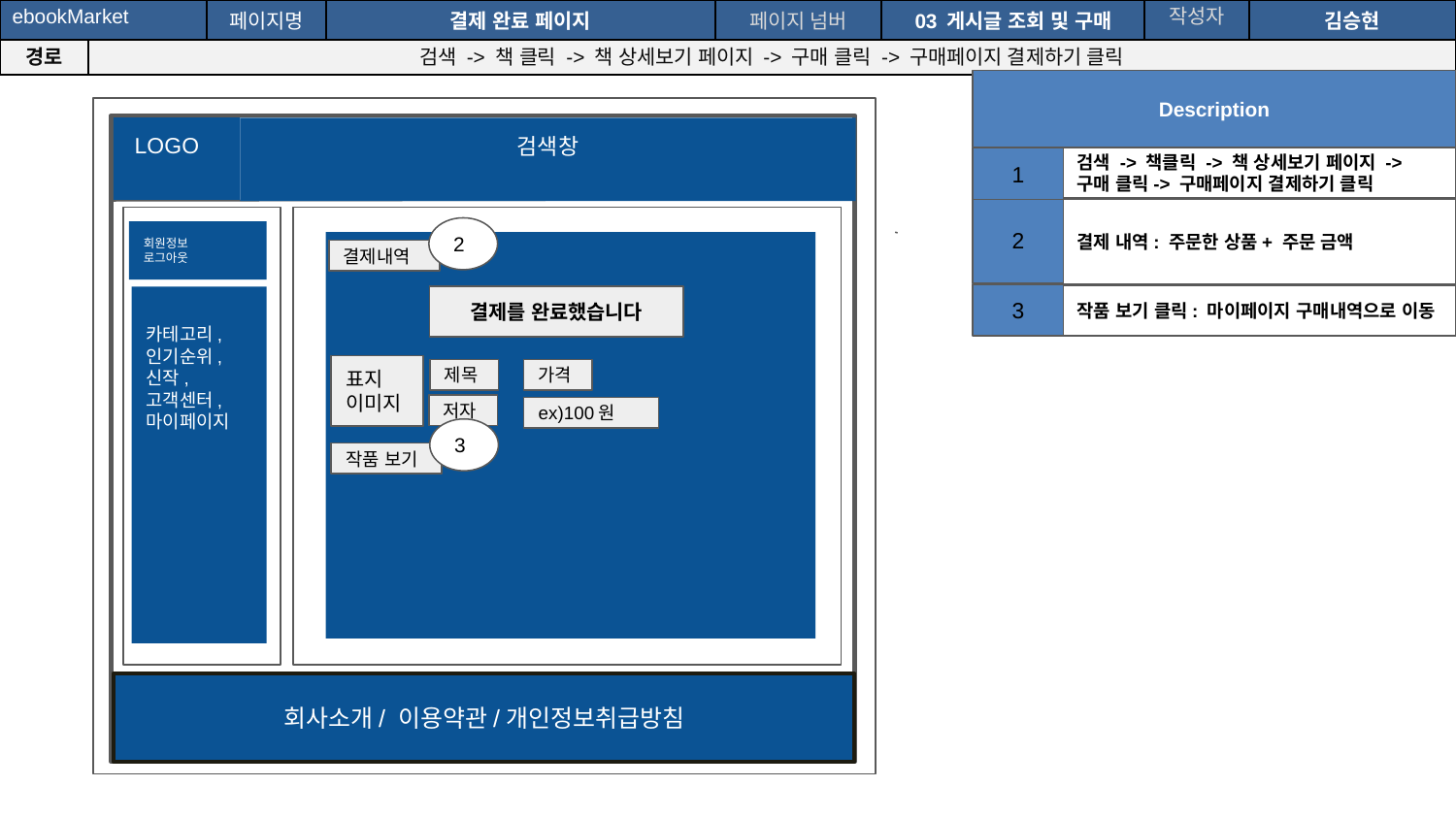

| ebookMarket |  | 페이지명 | 결제 완료 페이지 | 페이지 넘버 | 03 게시글 조회 및 구매 | 작성자 | 김승현 |
| --- | --- | --- | --- | --- | --- | --- | --- |
| 경로 | 검색 -> 책 클릭 -> 책 상세보기 페이지 -> 구매 클릭 -> 구매페이지 결제하기 클릭 |  |  |  |  |  |  |
Description

 LOGO

검색창
검색 -> 책클릭 -> 책 상세보기 페이지 -> 구매 클릭-> 구매페이지 결제하기 클릭
1
2
결제 내역: 주문한 상품+ 주문 금액

2
회원정보
로그아웃

결제내역
3
작품 보기 클릭: 마이페이지 구매내역으로 이동
결제를 완료했습니다

카테고리,
인기순위,
신작,
고객센터,
마이페이지

표지 이미지
제목
가격
저자
ex)100원
3
작품 보기
회사소개/ 이용약관/개인정보취급방침